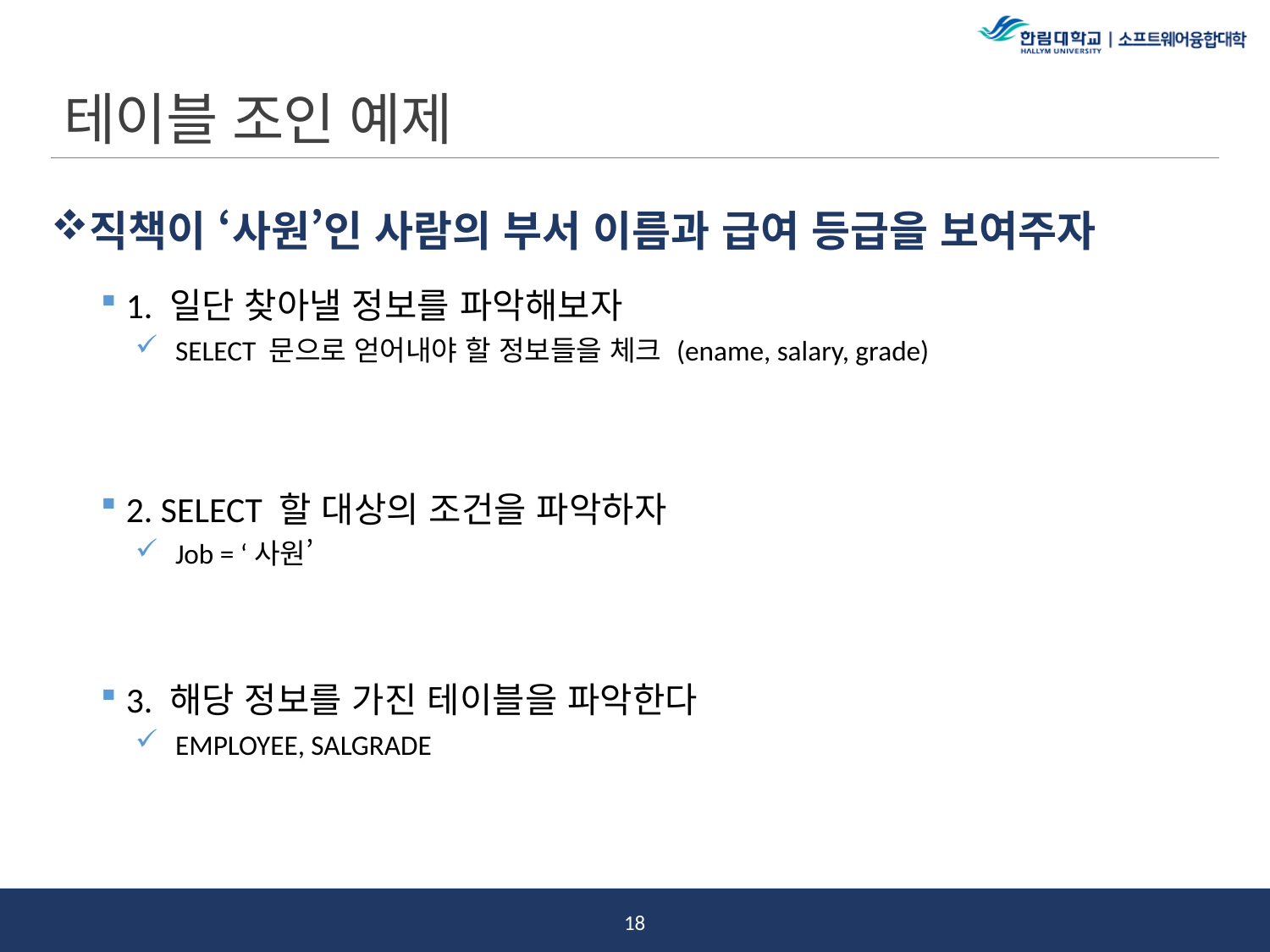

# 테이블 조인 예제
직책이 ‘사원’인 사람의 부서 이름과 급여 등급을 보여주자
1. 일단 찾아낼 정보를 파악해보자
SELECT 문으로 얻어내야 할 정보들을 체크 (ename, salary, grade)

2. SELECT 할 대상의 조건을 파악하자
Job = ‘사원’

3. 해당 정보를 가진 테이블을 파악한다
EMPLOYEE, SALGRADE
18